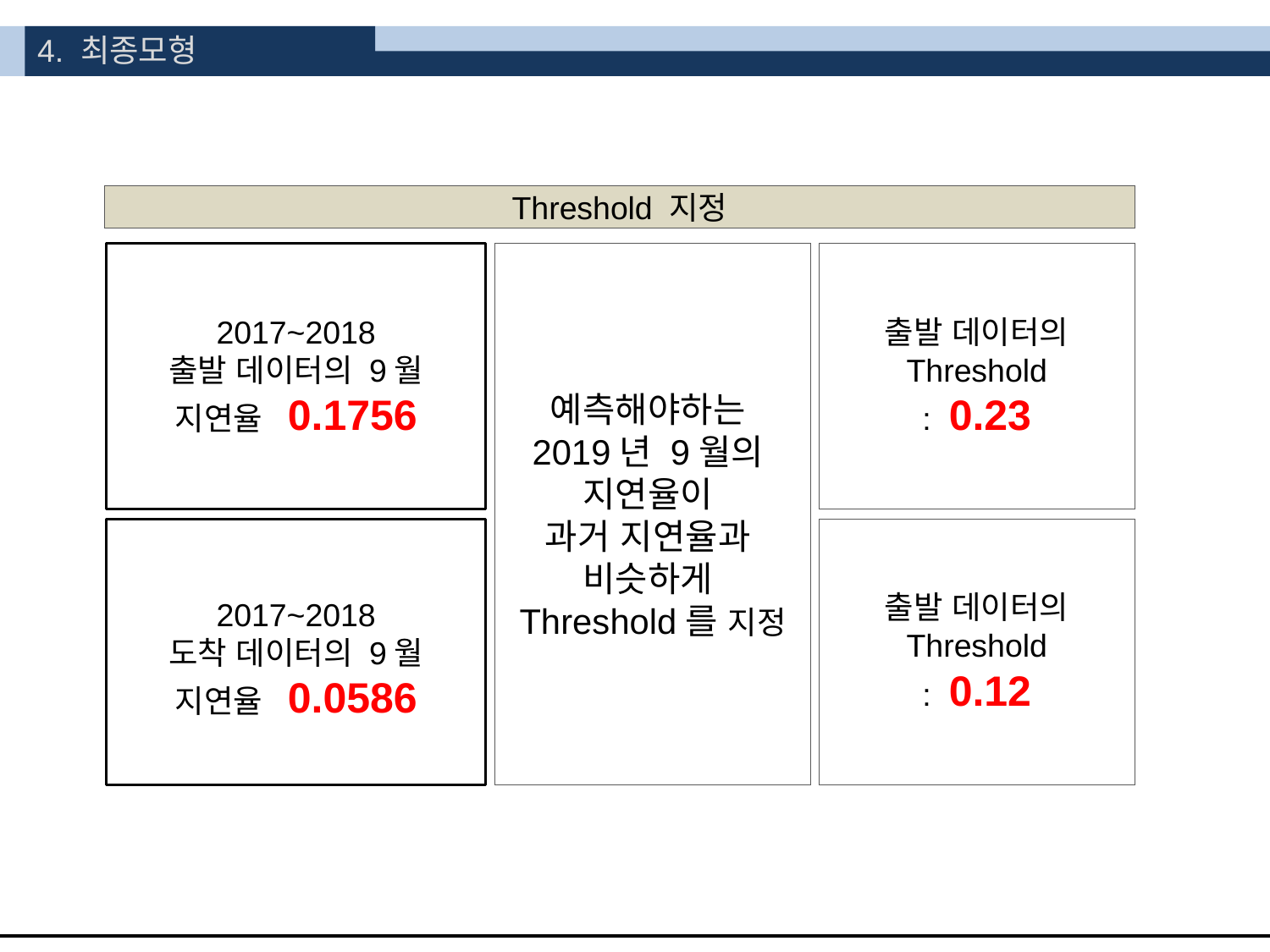

4. 최종모형

Threshold 지정

예측해야하는
2019년 9월의
지연율이
과거 지연율과
비슷하게
Threshold를 지정

2017~2018
출발 데이터의 9월 지연율  0.1756
출발 데이터의
Threshold
:  0.23

출발 데이터의
Threshold
:  0.12
2017~2018
도착 데이터의 9월 지연율  0.0586